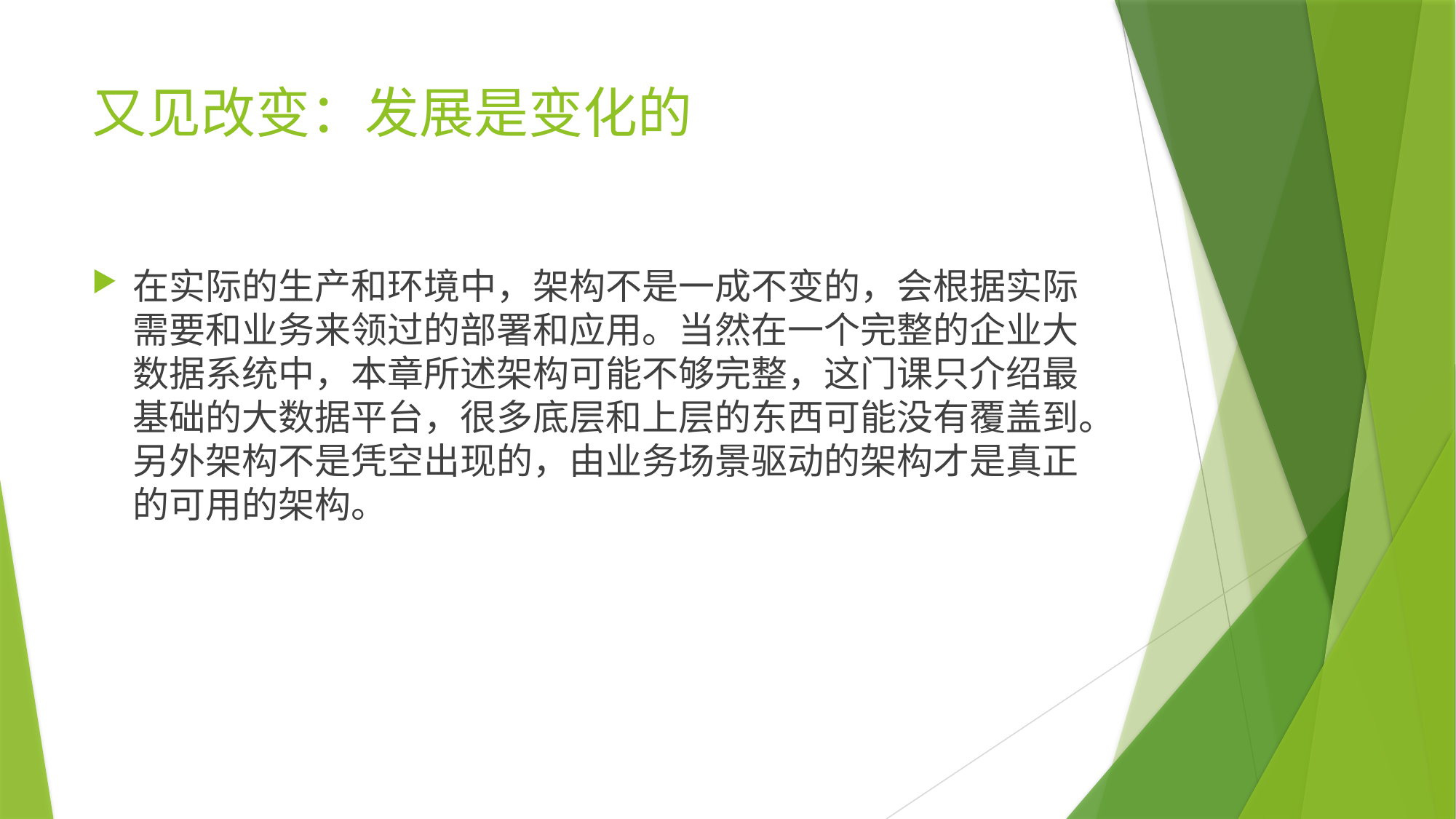

# 又见改变：发展是变化的
在实际的生产和环境中，架构不是一成不变的，会根据实际需要和业务来领过的部署和应用。当然在一个完整的企业大数据系统中，本章所述架构可能不够完整，这门课只介绍最基础的大数据平台，很多底层和上层的东西可能没有覆盖到。另外架构不是凭空出现的，由业务场景驱动的架构才是真正的可用的架构。